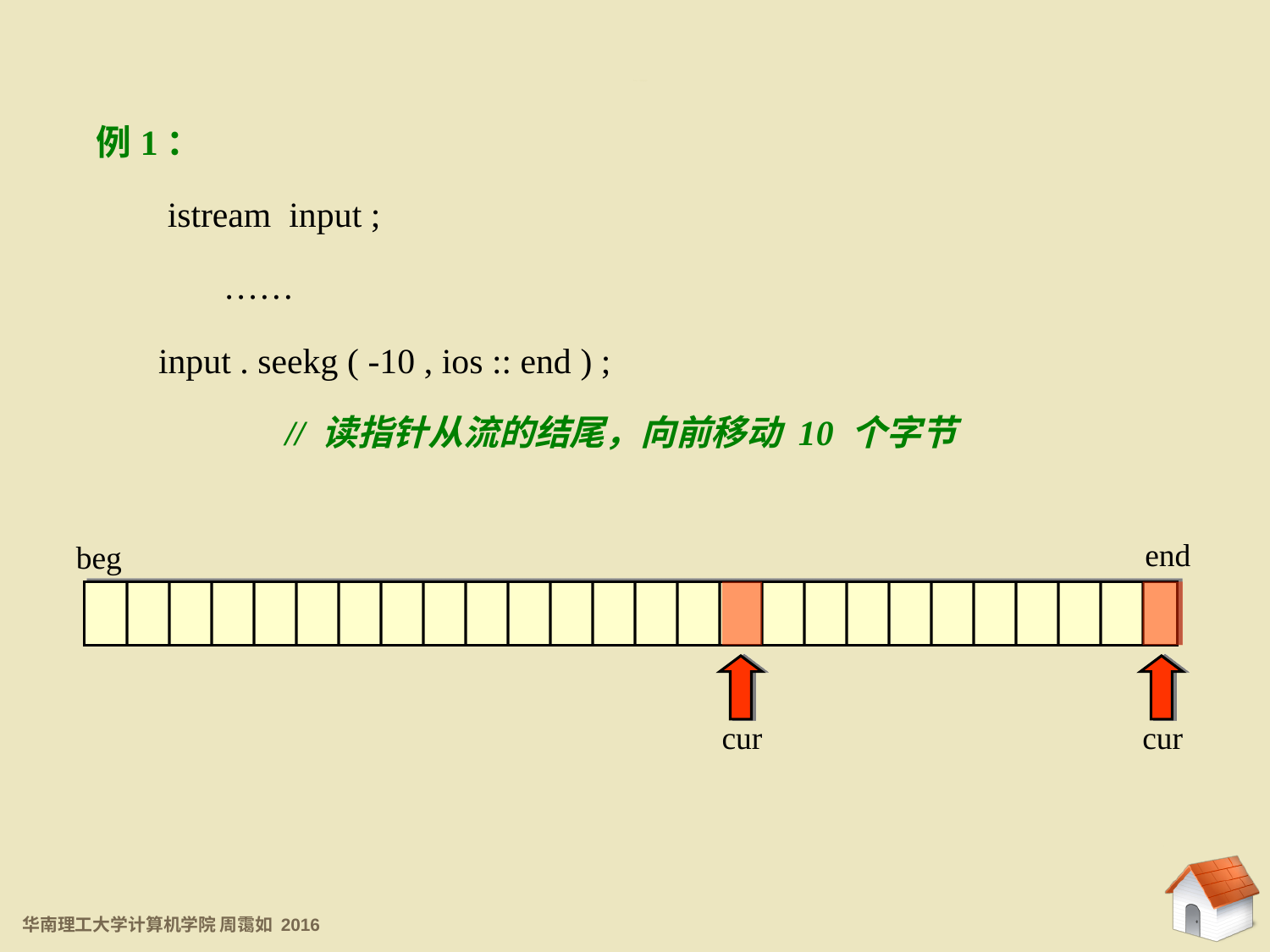

11.5.4  二进制文件
例1：
        istream  input ;
	……
input . seekg ( -10 , ios :: end ) ;
	// 读指针从流的结尾，向前移动 10 个字节
end
beg

cur

cur